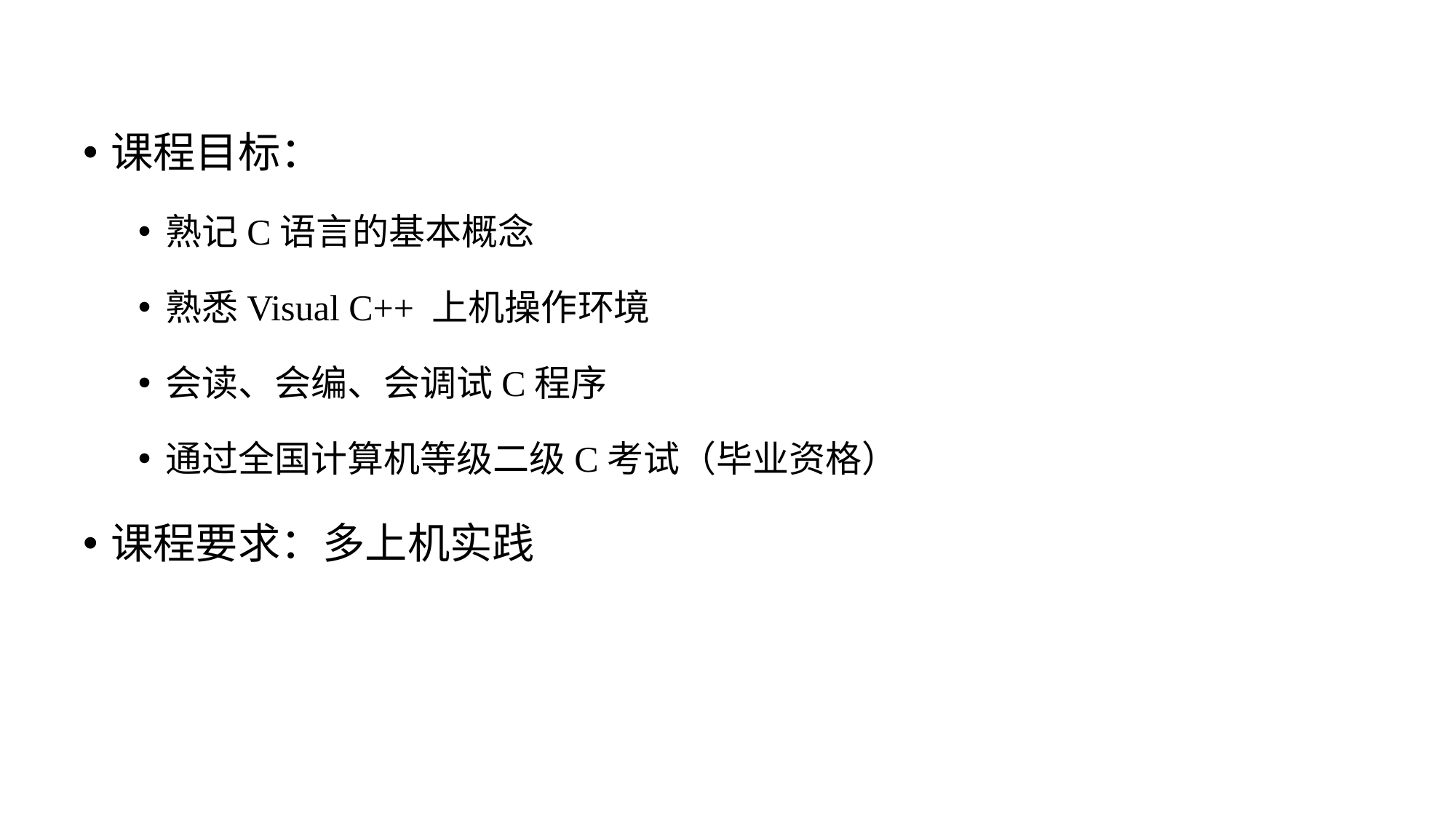

课程目标：
熟记C语言的基本概念
熟悉Visual C++ 上机操作环境
会读、会编、会调试C程序
通过全国计算机等级二级C考试（毕业资格）
课程要求：多上机实践